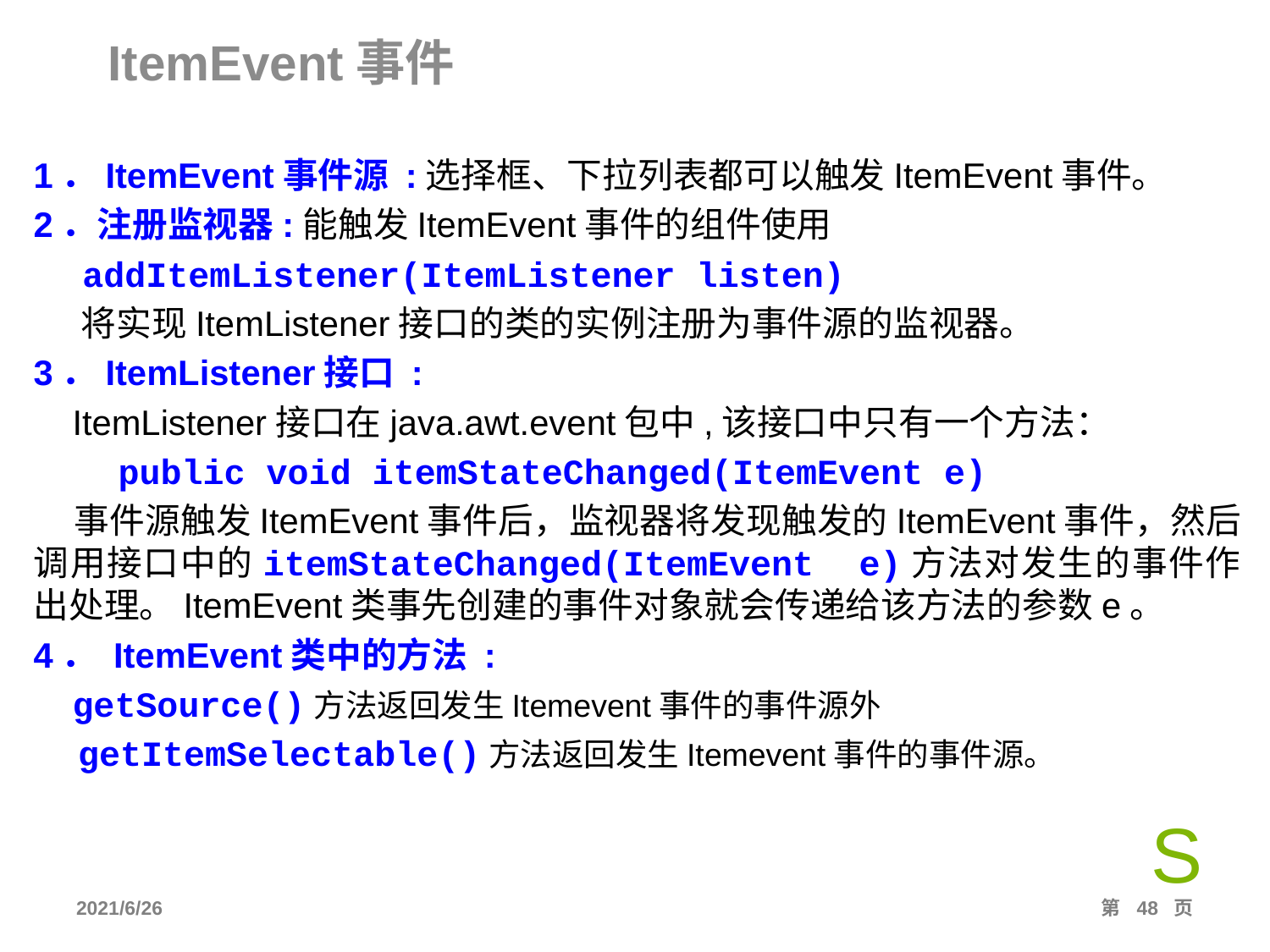

ItemEvent事件
1．ItemEvent事件源 :选择框、下拉列表都可以触发ItemEvent事件。
2．注册监视器:能触发ItemEvent事件的组件使用
     addItemListener(ItemListener listen)
     将实现ItemListener接口的类的实例注册为事件源的监视器。
3．ItemListener接口 :
    ItemListener接口在java.awt.event包中,该接口中只有一个方法：
    public void itemStateChanged(ItemEvent e)
    事件源触发ItemEvent事件后，监视器将发现触发的ItemEvent事件，然后调用接口中的itemStateChanged(ItemEvent  e)方法对发生的事件作出处理。ItemEvent类事先创建的事件对象就会传递给该方法的参数e。
4． ItemEvent类中的方法 :
    getSource()方法返回发生Itemevent事件的事件源外
     getItemSelectable()方法返回发生Itemevent事件的事件源。
2021/6/26
第  48  页